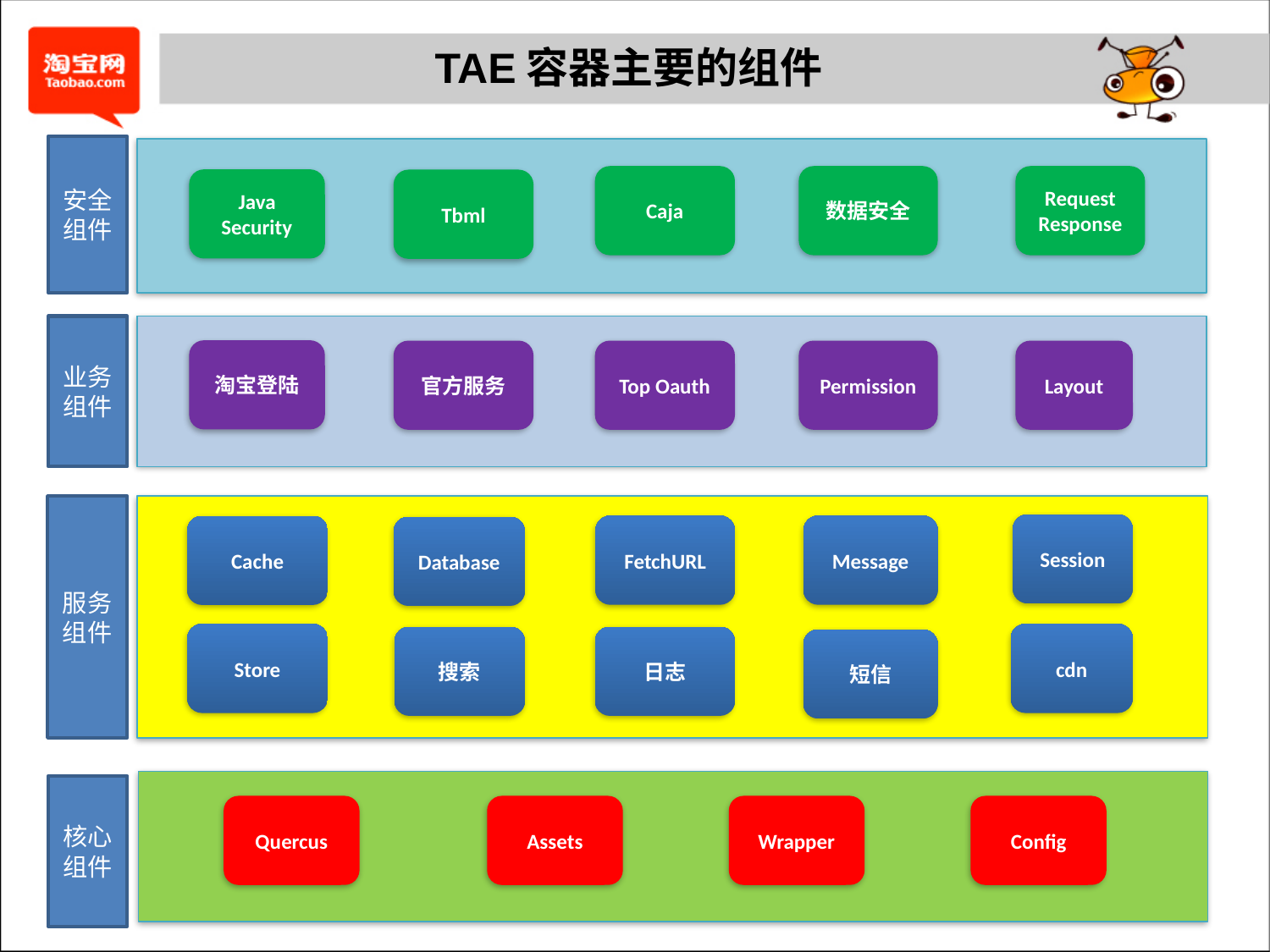

TAE容器主要的组件
安全组件

Caja
数据安全
Request
Response
Java Security
Tbml
业务组件

淘宝登陆
官方服务
Top Oauth
Permission
Layout

服务
组件
Session
Message
FetchURL
Cache
Database
cdn
Store
日志
搜索
短信

核心组件
Config
Quercus
Assets
Wrapper